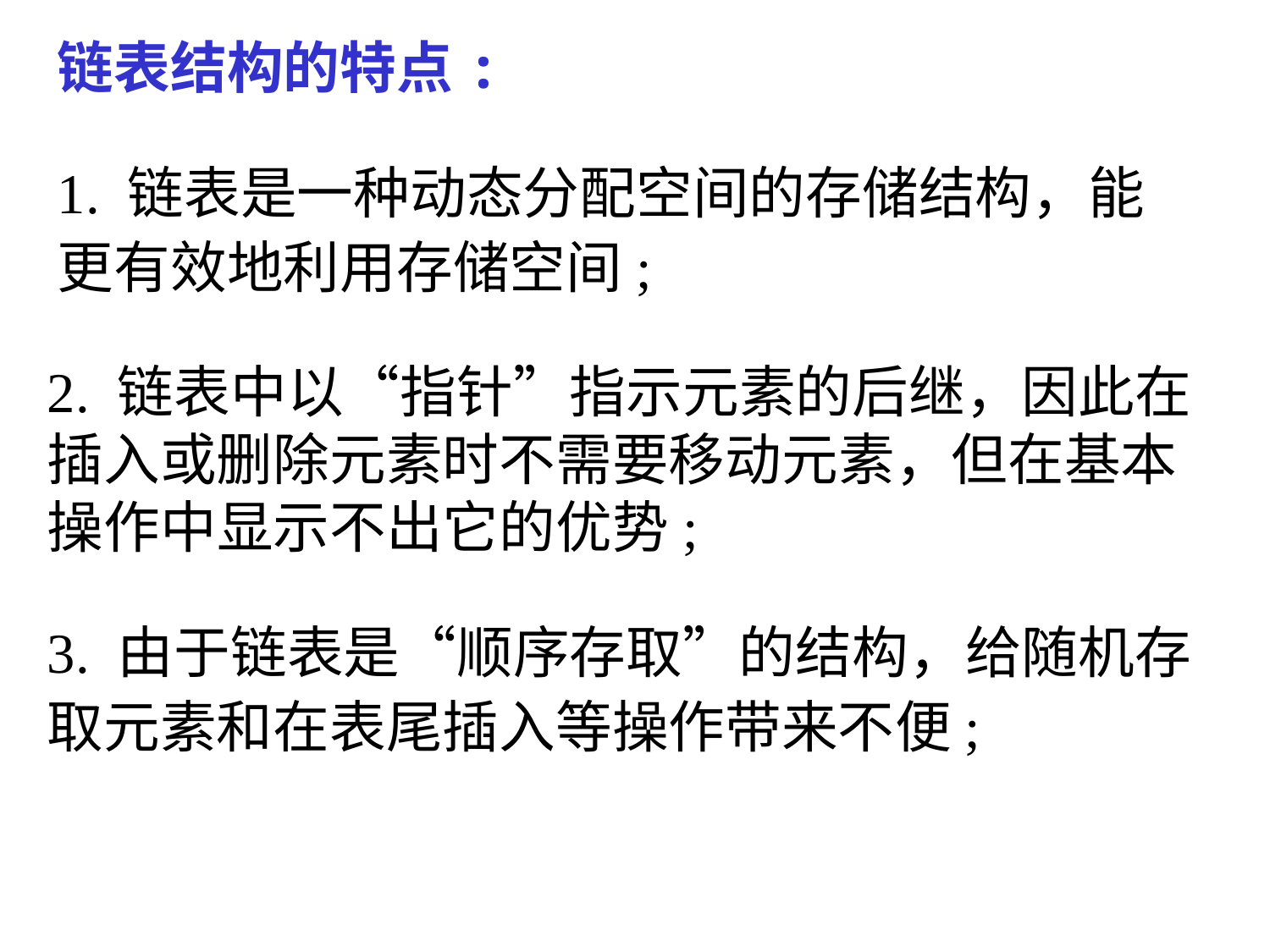

链表结构的特点:
1. 链表是一种动态分配空间的存储结构，能更有效地利用存储空间;
2. 链表中以“指针”指示元素的后继，因此在插入或删除元素时不需要移动元素，但在基本操作中显示不出它的优势;
3. 由于链表是“顺序存取”的结构，给随机存取元素和在表尾插入等操作带来不便;